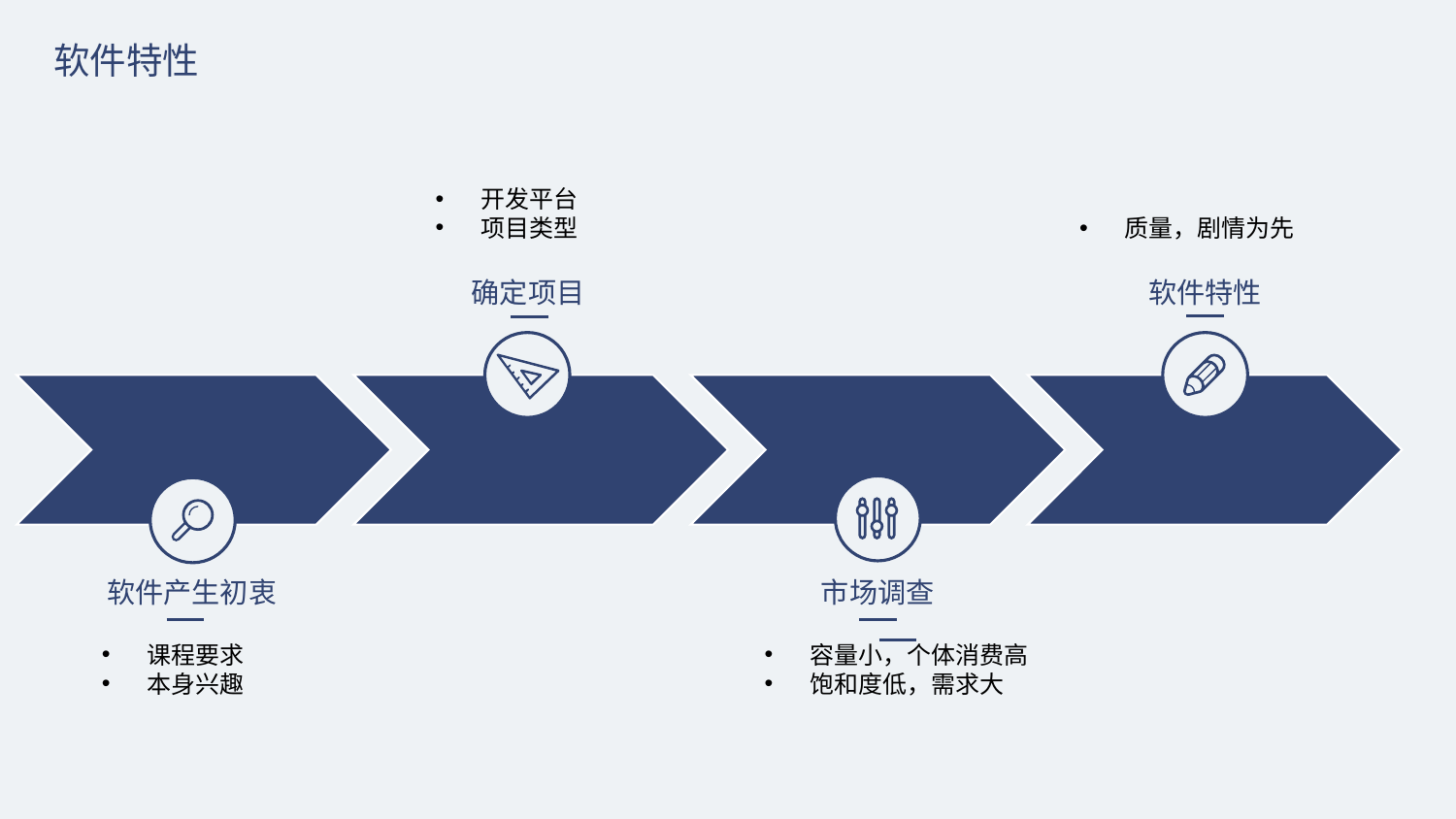

软件特性
开发平台
项目类型
质量，剧情为先
确定项目
软件特性

 软件产生初衷
市场调查
课程要求
本身兴趣
容量小，个体消费高
饱和度低，需求大